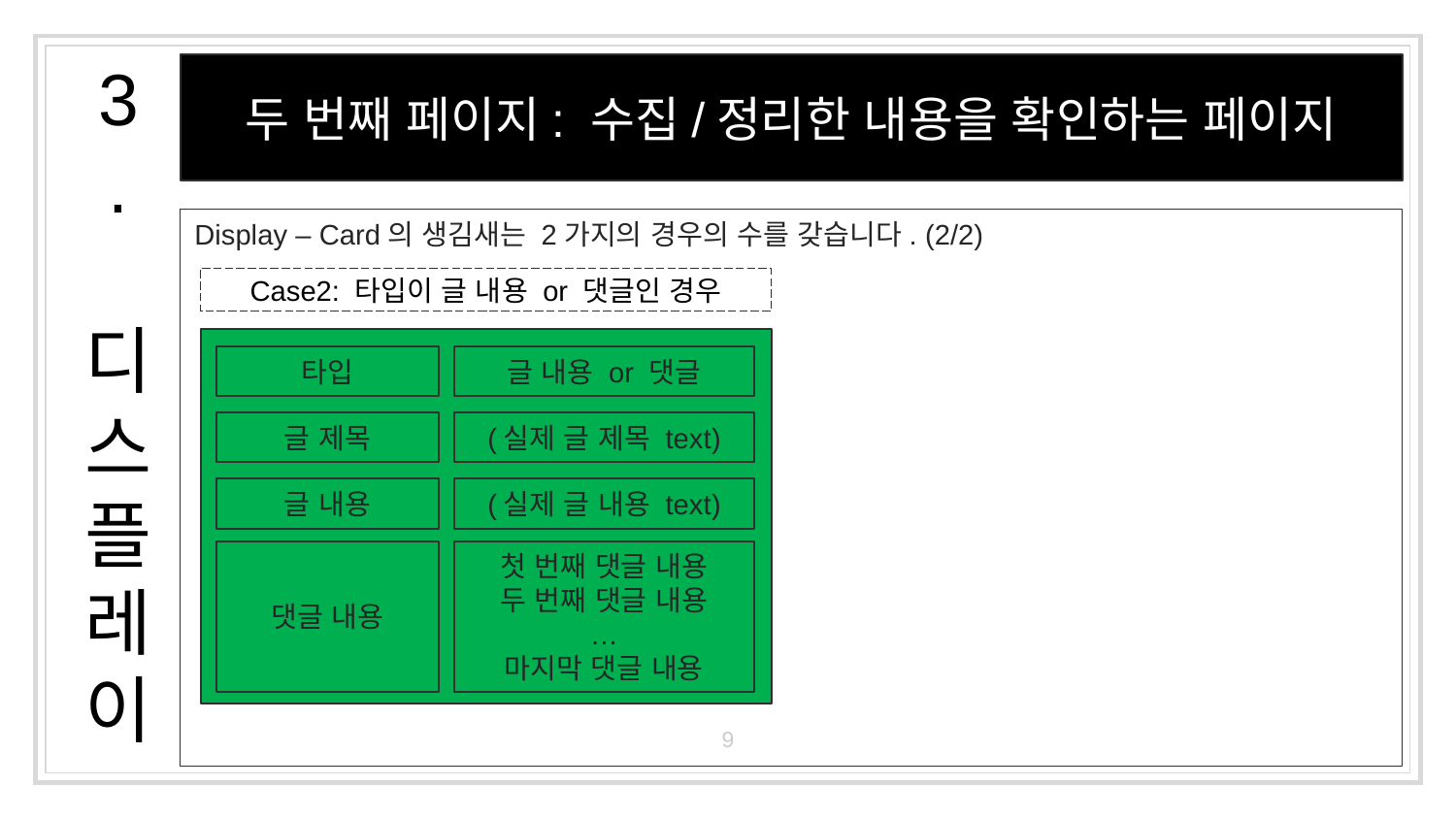

# 3 .
디스플레이
두 번째 페이지: 수집/정리한 내용을 확인하는 페이지
Display – Card의 생김새는 2가지의 경우의 수를 갖습니다. (2/2)
Case2: 타입이 글 내용 or 댓글인 경우

타입
글 내용 or 댓글
글 제목
(실제 글 제목 text)
글 내용
(실제 글 내용 text)
댓글 내용
첫 번째 댓글 내용
두 번째 댓글 내용
…
마지막 댓글 내용
9